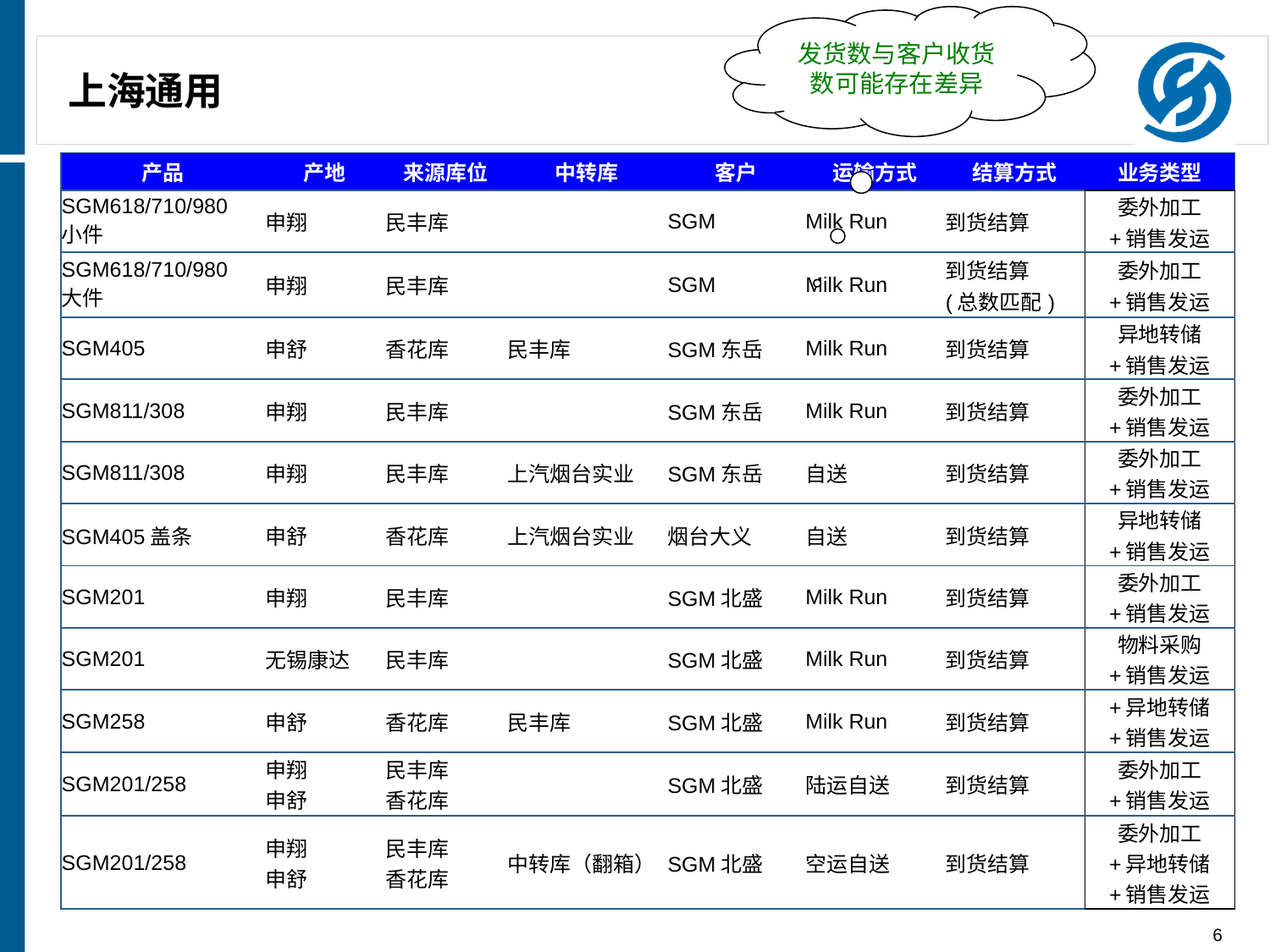

发货数与客户收货数可能存在差异
# 上海通用
| 产品 | 产地 | 来源库位 | 中转库 | 客户 | 运输方式 | 结算方式 | 业务类型 |
| --- | --- | --- | --- | --- | --- | --- | --- |
| SGM618/710/980 小件 | 申翔 | 民丰库 |  | SGM | Milk Run | 到货结算 | 委外加工 +销售发运 |
| SGM618/710/980 大件 | 申翔 | 民丰库 |  | SGM | Milk Run | 到货结算 (总数匹配) | 委外加工 +销售发运 |
| SGM405 | 申舒 | 香花库 | 民丰库 | SGM东岳 | Milk Run | 到货结算 | 异地转储 +销售发运 |
| SGM811/308 | 申翔 | 民丰库 |  | SGM东岳 | Milk Run | 到货结算 | 委外加工 +销售发运 |
| SGM811/308 | 申翔 | 民丰库 | 上汽烟台实业 | SGM东岳 | 自送 | 到货结算 | 委外加工 +销售发运 |
| SGM405盖条 | 申舒 | 香花库 | 上汽烟台实业 | 烟台大义 | 自送 | 到货结算 | 异地转储 +销售发运 |
| SGM201 | 申翔 | 民丰库 |  | SGM北盛 | Milk Run | 到货结算 | 委外加工 +销售发运 |
| SGM201 | 无锡康达 | 民丰库 |  | SGM北盛 | Milk Run | 到货结算 | 物料采购 +销售发运 |
| SGM258 | 申舒 | 香花库 | 民丰库 | SGM北盛 | Milk Run | 到货结算 | +异地转储 +销售发运 |
| SGM201/258 | 申翔 申舒 | 民丰库 香花库 |  | SGM北盛 | 陆运自送 | 到货结算 | 委外加工 +销售发运 |
| SGM201/258 | 申翔 申舒 | 民丰库 香花库 | 中转库（翻箱） | SGM北盛 | 空运自送 | 到货结算 | 委外加工 +异地转储 +销售发运 |
6